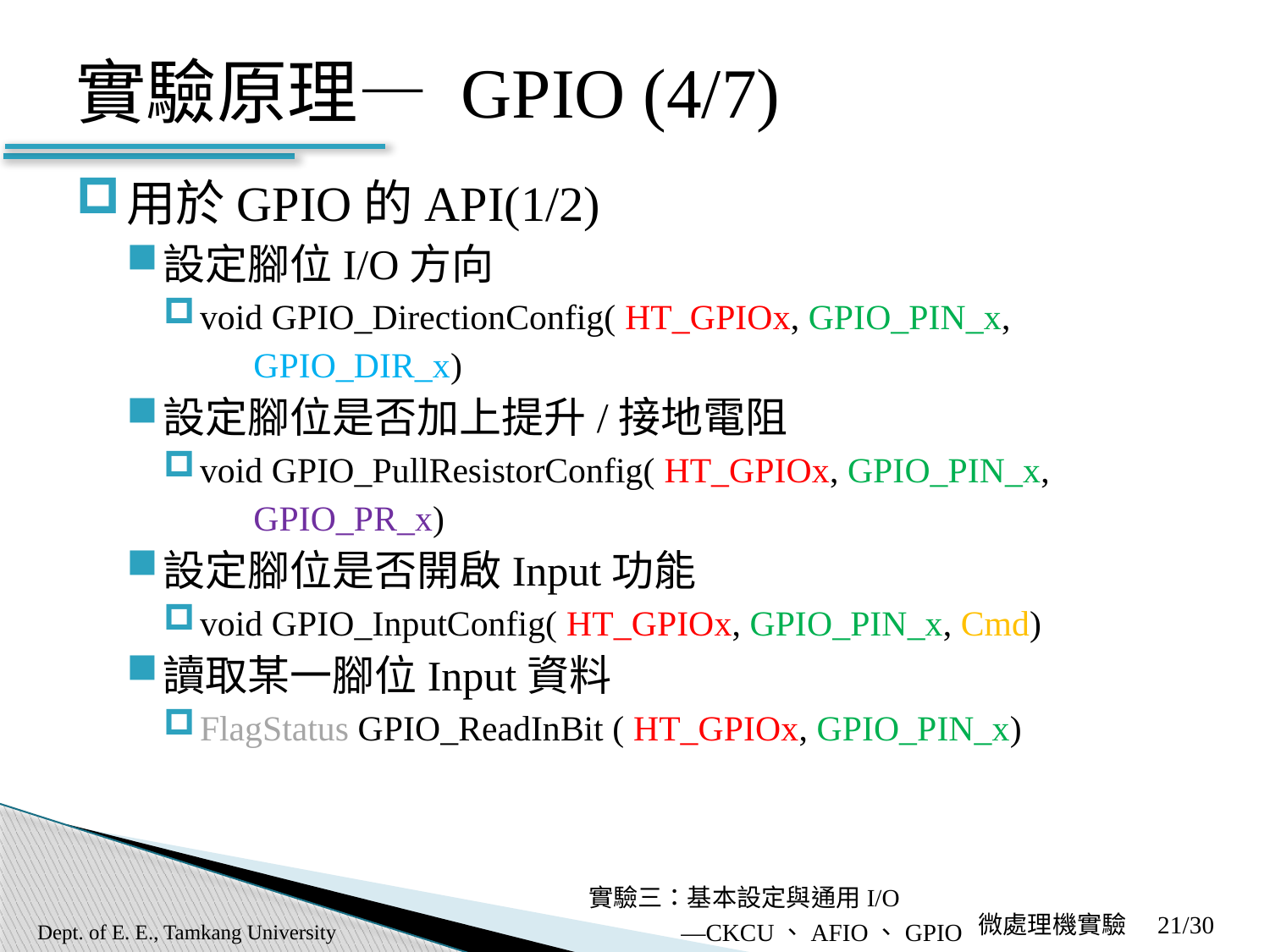

# 實驗原理— GPIO (4/7)
用於GPIO的API(1/2)
設定腳位I/O方向
void GPIO_DirectionConfig( HT_GPIOx, GPIO_PIN_x,
	GPIO_DIR_x)
設定腳位是否加上提升/接地電阻
void GPIO_PullResistorConfig( HT_GPIOx, GPIO_PIN_x,
	GPIO_PR_x)
設定腳位是否開啟Input功能
void GPIO_InputConfig( HT_GPIOx, GPIO_PIN_x, Cmd)
讀取某一腳位Input資料
FlagStatus GPIO_ReadInBit ( HT_GPIOx, GPIO_PIN_x)